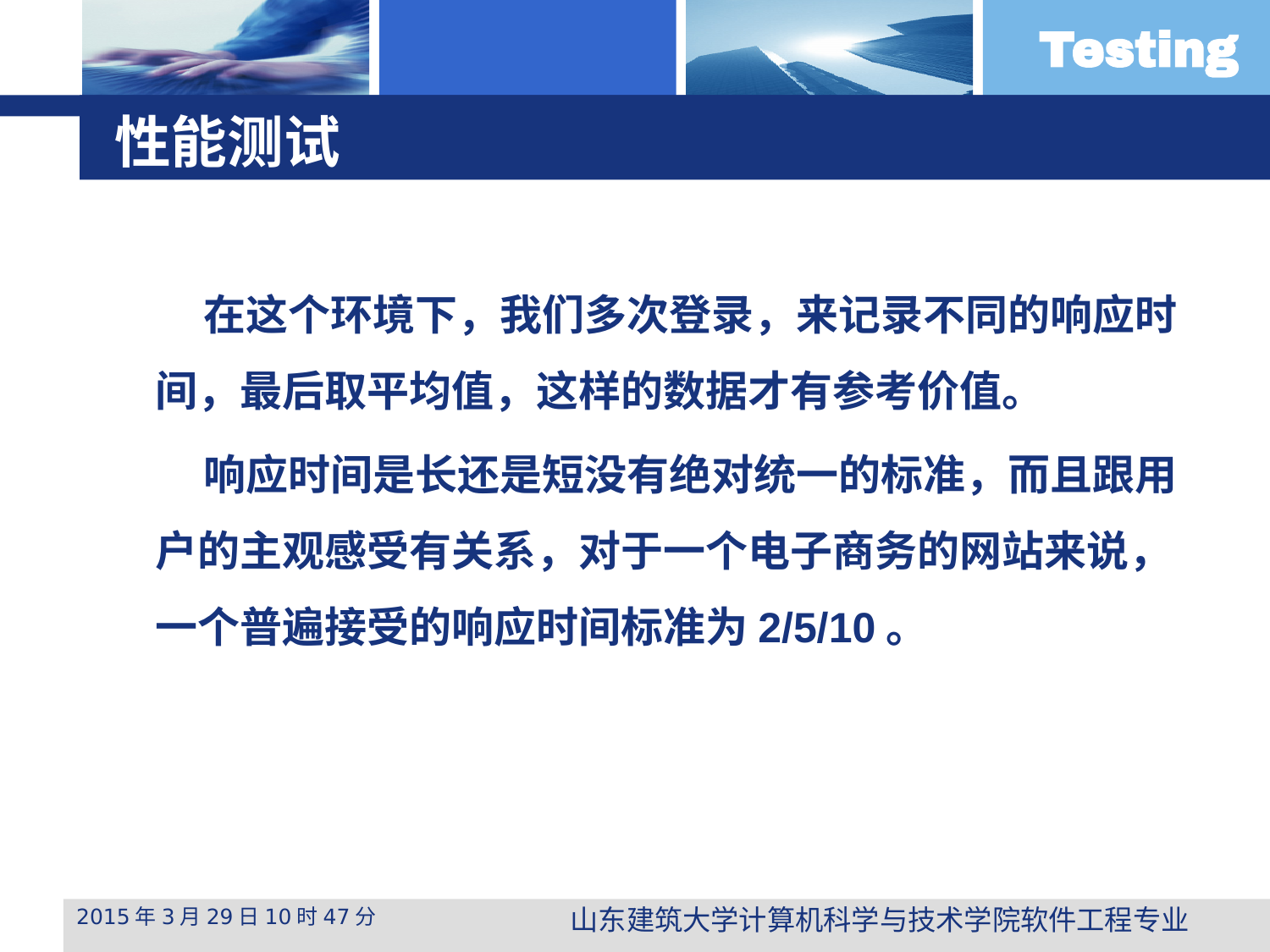

# 性能测试
         在这个环境下，我们多次登录，来记录不同的响应时间，最后取平均值，这样的数据才有参考价值。
         响应时间是长还是短没有绝对统一的标准，而且跟用户的主观感受有关系，对于一个电子商务的网站来说，一个普遍接受的响应时间标准为2/5/10。
山东建筑大学计算机科学与技术学院软件工程专业
2015年3月29日10时47分